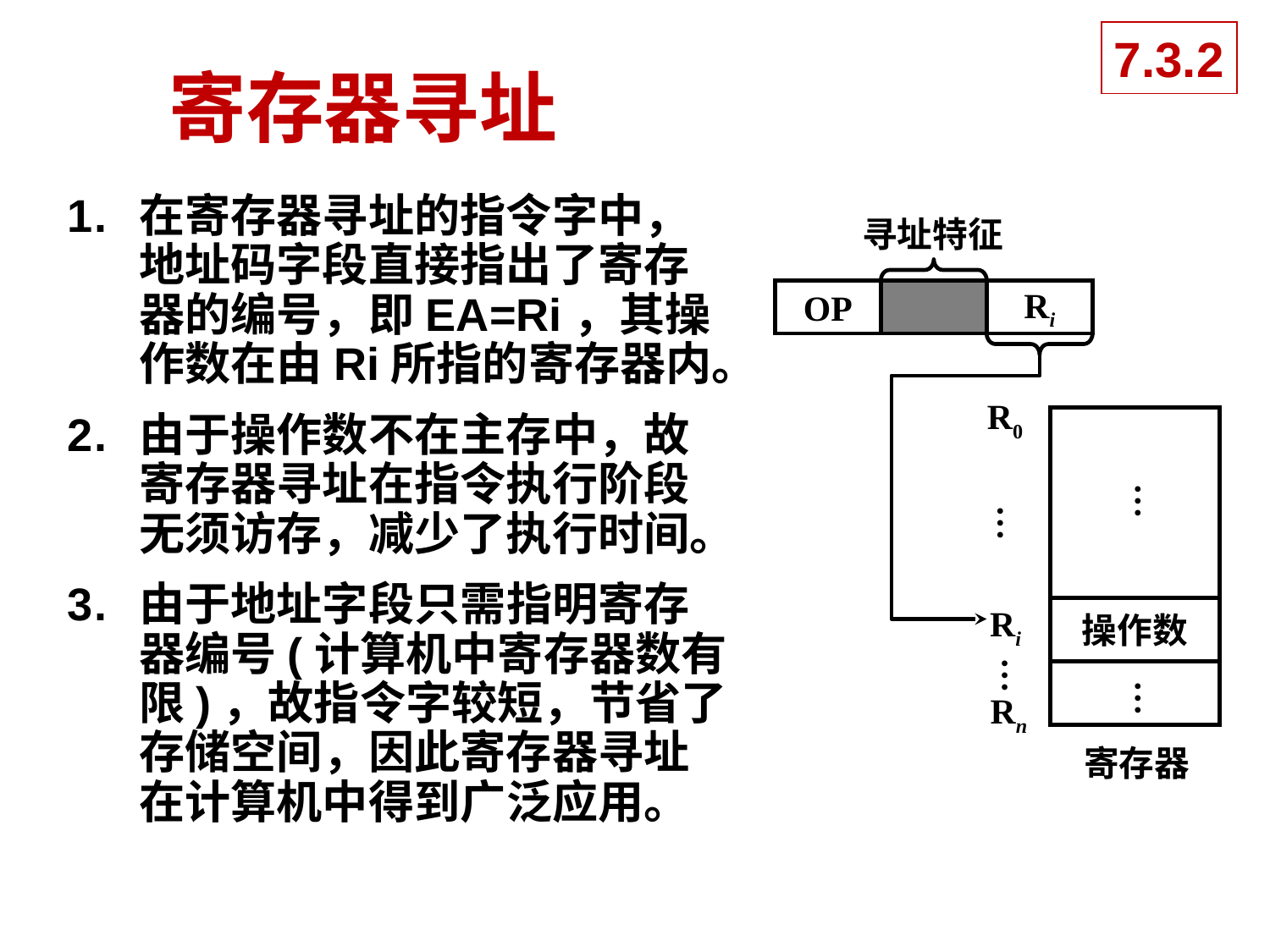

7.3.2
# 寄存器寻址
在寄存器寻址的指令字中，地址码字段直接指出了寄存器的编号，即EA=Ri，其操作数在由Ri所指的寄存器内。
由于操作数不在主存中，故寄存器寻址在指令执行阶段无须访存，减少了执行时间。
由于地址字段只需指明寄存器编号(计算机中寄存器数有限)，故指令字较短，节省了存储空间，因此寄存器寻址在计算机中得到广泛应用。
寻址特征

OP

Ri

R0

…
…

Ri
操作数
…

…
Rn
寄存器